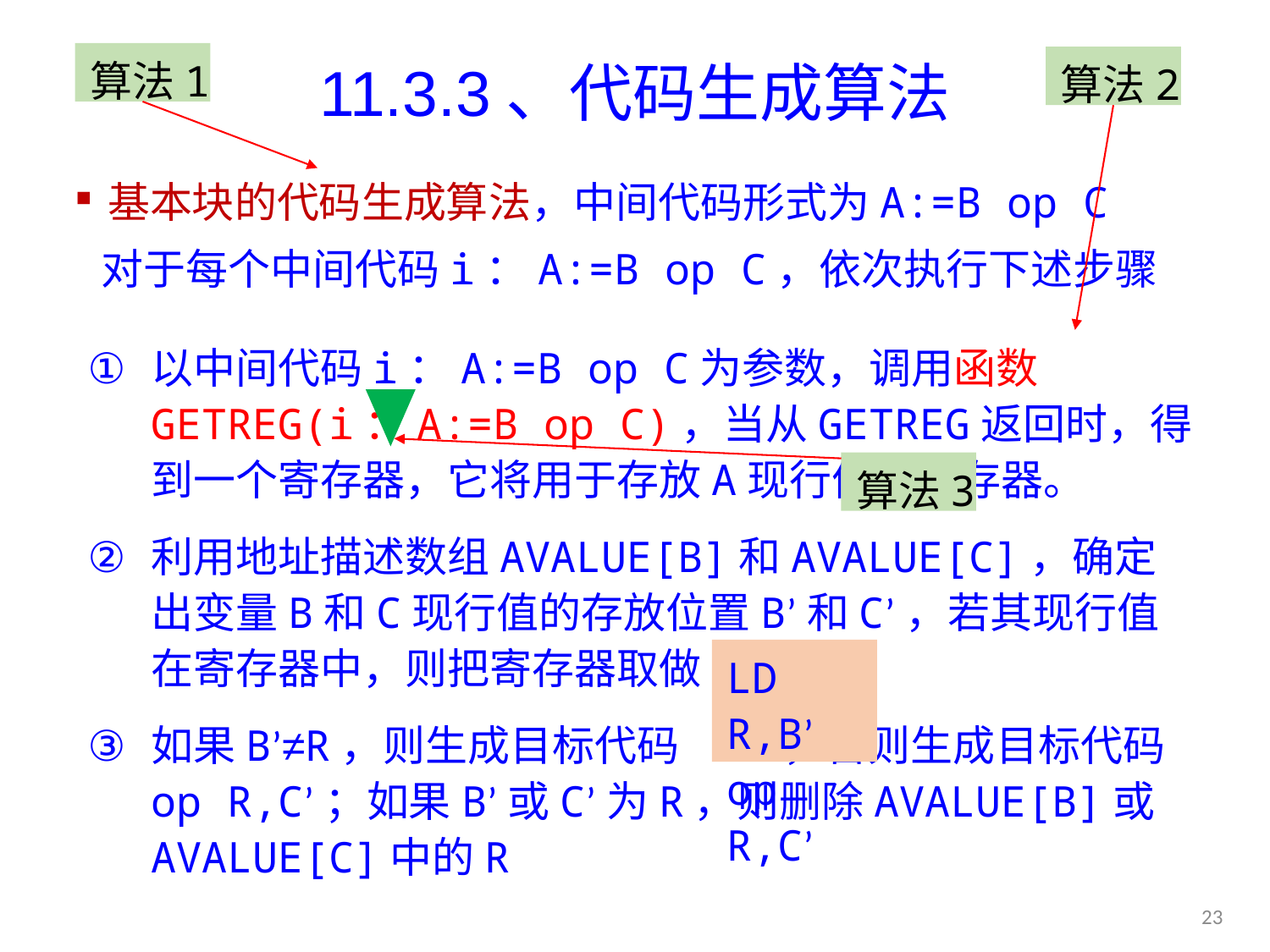

算法1
# 11.3.3、代码生成算法
算法2
基本块的代码生成算法，中间代码形式为A:=B op C
对于每个中间代码i：A:=B op C，依次执行下述步骤
以中间代码i：A:=B op C为参数，调用函数GETREG(i：A:=B op C)，当从GETREG返回时，得到一个寄存器，它将用于存放A现行值的寄存器。
利用地址描述数组AVALUE[B]和AVALUE[C]，确定出变量B和C现行值的存放位置B’和C’，若其现行值在寄存器中，则把寄存器取做B’和C’。
如果B’≠R，则生成目标代码           ，否则生成目标代码op R,C’；如果B’或C’为R，则删除AVALUE[B]或AVALUE[C]中的R

算法3
LD R,B’
op R,C’
23